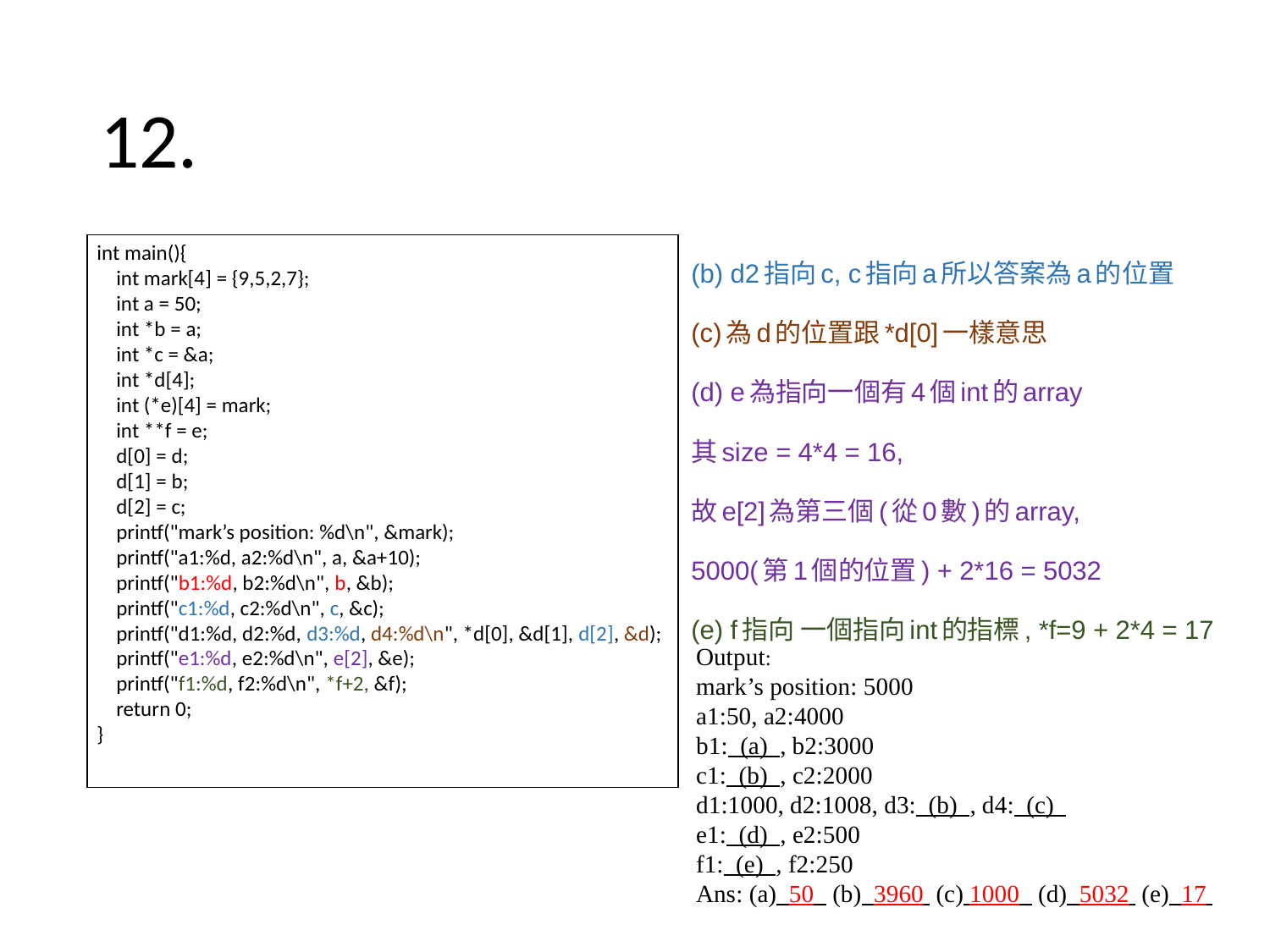

# 12.
int main(){
    int mark[4] = {9,5,2,7};
    int a = 50;
    int *b = a;
    int *c = &a;
    int *d[4];
    int (*e)[4] = mark;
    int **f = e;
    d[0] = d;
    d[1] = b;
    d[2] = c;
    printf("mark’s position: %d\n", &mark);
    printf("a1:%d, a2:%d\n", a, &a+10);
    printf("b1:%d, b2:%d\n", b, &b);
    printf("c1:%d, c2:%d\n", c, &c);
    printf("d1:%d, d2:%d, d3:%d, d4:%d\n", *d[0], &d[1], d[2], &d);
    printf("e1:%d, e2:%d\n", e[2], &e);
    printf("f1:%d, f2:%d\n", *f+2, &f);
    return 0;
}
(b) d2指向c, c指向a所以答案為a的位置
(c)為d的位置跟*d[0]一樣意思
(d) e為指向一個有4個int的array
其size = 4*4 = 16,
故e[2]為第三個(從0數)的array,
5000(第1個的位置) + 2*16 = 5032
(e) f指向 一個指向int的指標, *f=9 + 2*4 = 17

Output:
mark’s position: 5000
a1:50, a2:4000
b1:  (a)  , b2:3000
c1:  (b)  , c2:2000
d1:1000, d2:1008, d3:  (b)  , d4:  (c)
e1:  (d)  , e2:500
f1:  (e)  , f2:250
Ans: (a)  50   (b)  3960  (c) 1000   (d)  5032  (e)  17